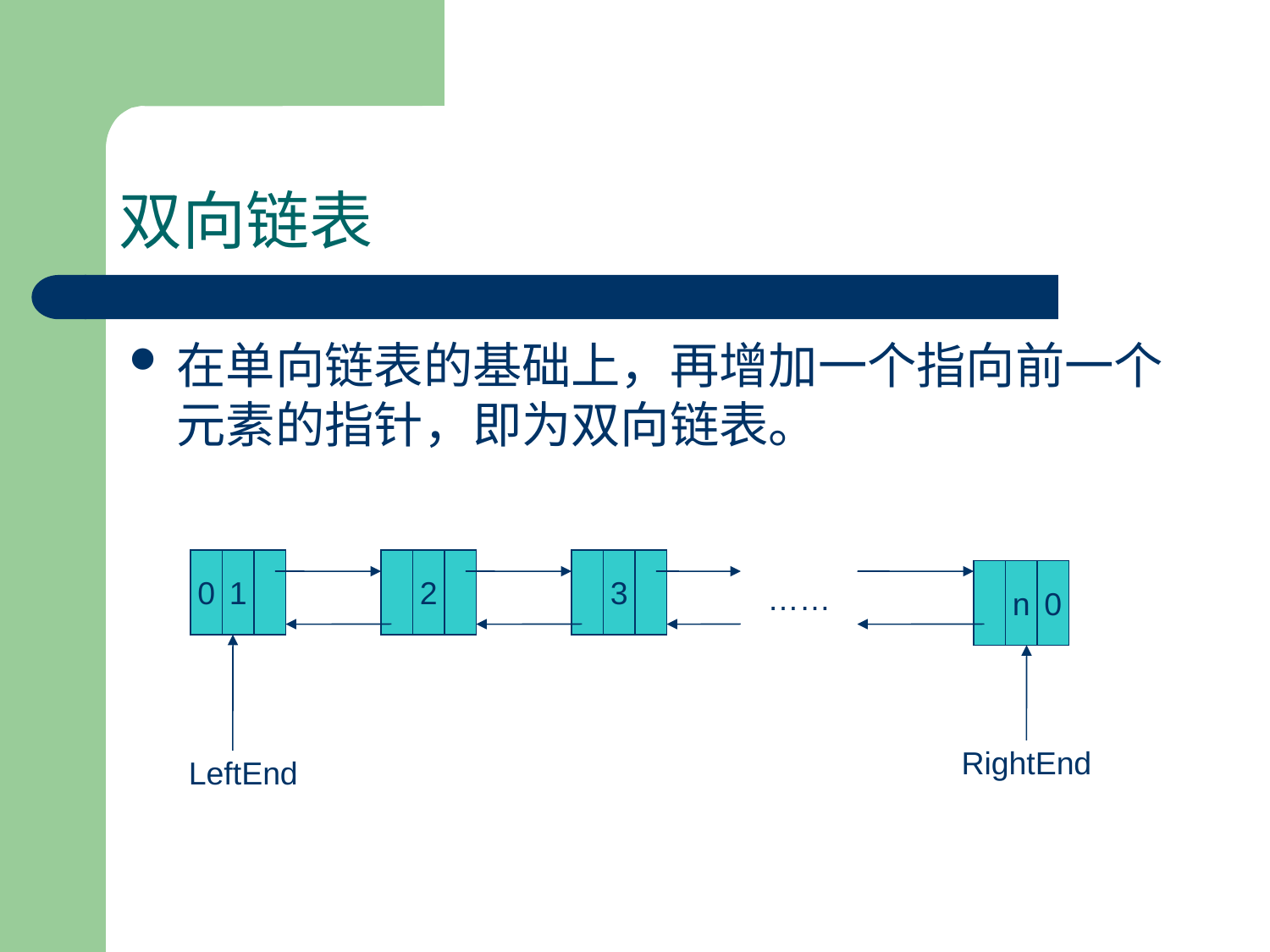

# 双向链表
在单向链表的基础上，再增加一个指向前一个元素的指针，即为双向链表。

0
1

2

3

……

n
0

RightEnd
LeftEnd